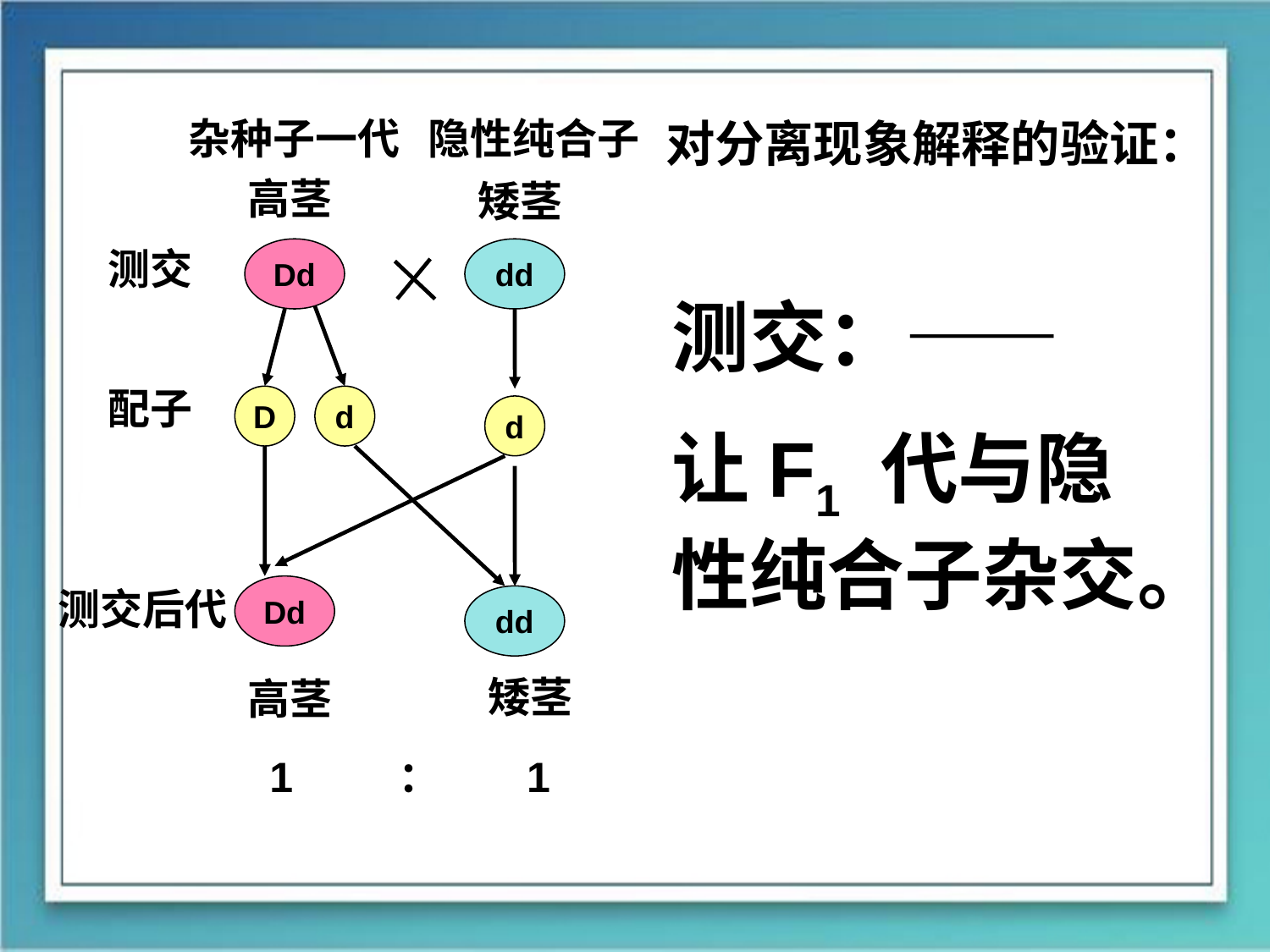

杂种子一代
隐性纯合子
高茎
矮茎
测交
Dd
dd

对分离现象解释的验证：

测交：——
让F1 代与隐性纯合子杂交。

配子
D
d
d

测交后代
Dd
dd
矮茎
高茎
1        ：        1